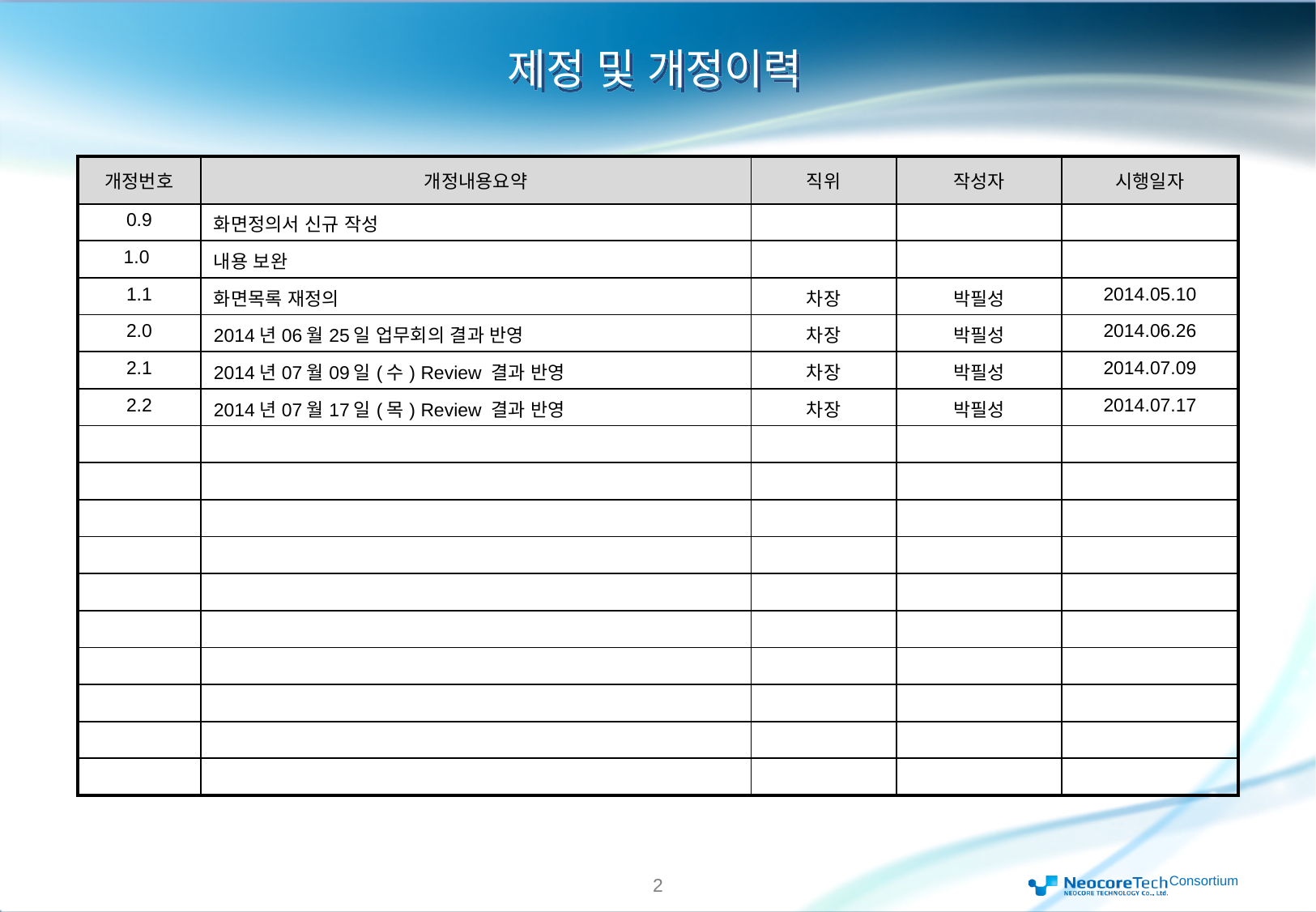

제정 및 개정이력
| 개정번호 | 개정내용요약 | 직위 | 작성자 | 시행일자 |
| --- | --- | --- | --- | --- |
| 0.9 | 화면정의서 신규 작성 |  |  |  |
| 1.0 | 내용 보완 |  |  |  |
| 1.1 | 화면목록 재정의 | 차장 | 박필성 | 2014.05.10 |
| 2.0 | 2014년06월25일 업무회의 결과 반영 | 차장 | 박필성 | 2014.06.26 |
| 2.1 | 2014년07월09일(수) Review 결과 반영 | 차장 | 박필성 | 2014.07.09 |
| 2.2 | 2014년07월17일(목) Review 결과 반영 | 차장 | 박필성 | 2014.07.17 |
|  |  |  |  |  |
|  |  |  |  |  |
|  |  |  |  |  |
|  |  |  |  |  |
|  |  |  |  |  |
|  |  |  |  |  |
|  |  |  |  |  |
|  |  |  |  |  |
|  |  |  |  |  |
|  |  |  |  |  |